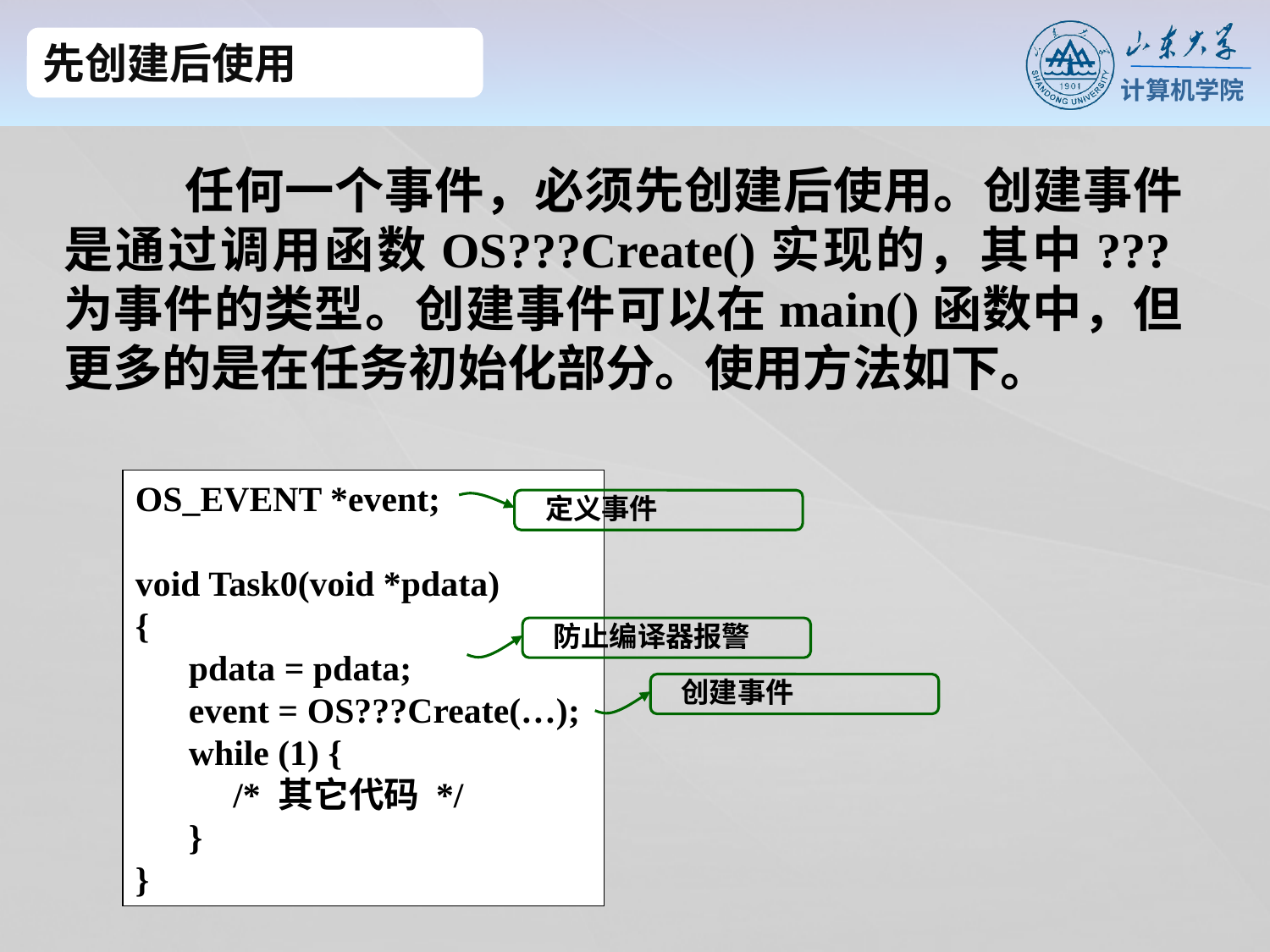

先创建后使用
      任何一个事件，必须先创建后使用。创建事件是通过调用函数OS???Create()实现的，其中???为事件的类型。创建事件可以在main()函数中，但更多的是在任务初始化部分。使用方法如下。
OS_EVENT *event;

void Task0(void *pdata)
{
      pdata = pdata;
      event = OS???Create(…);
      while (1) {
           /* 其它代码 */
      }
}

定义事件

防止编译器报警

创建事件